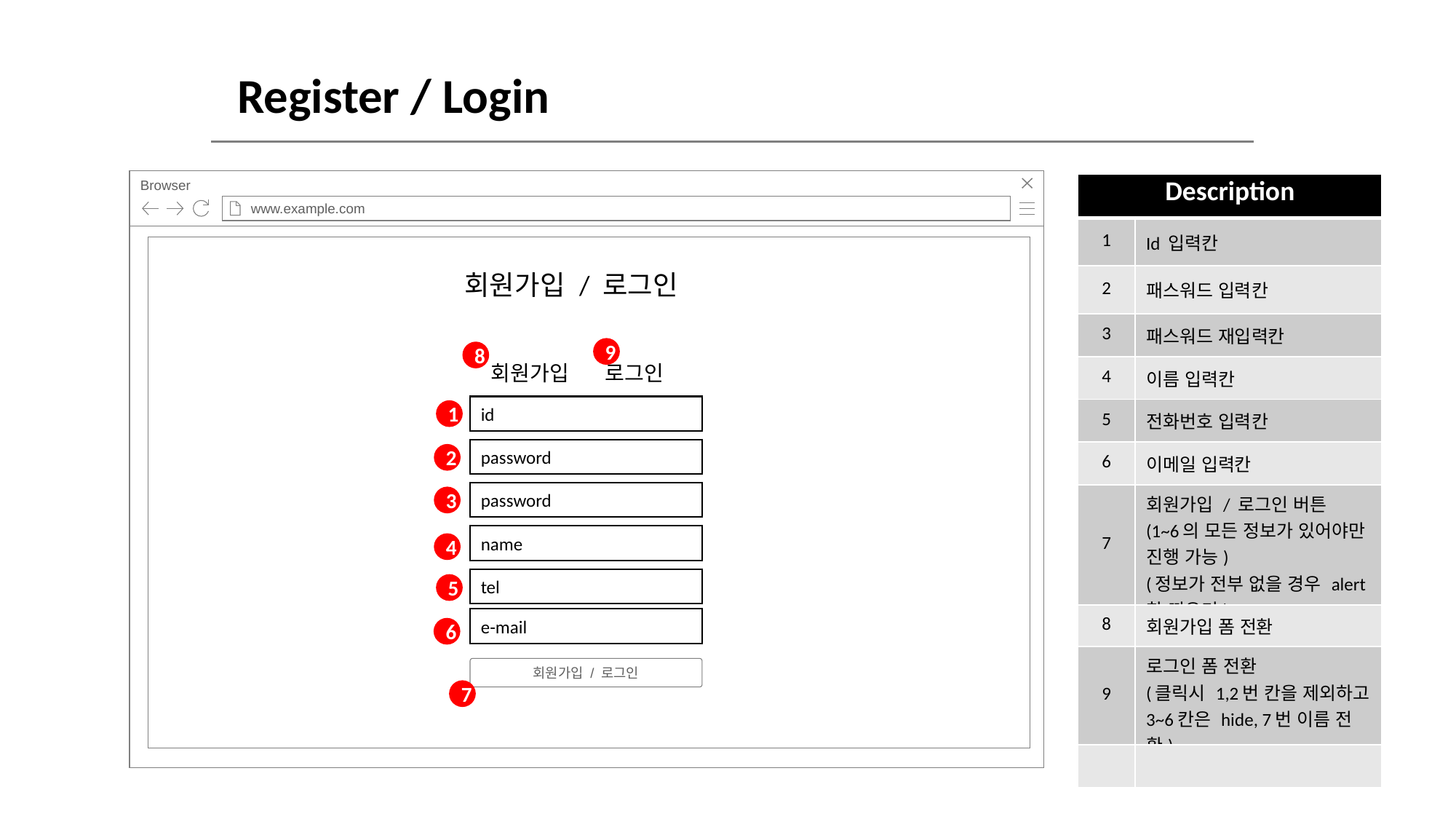

Register / Login
Browser

www.example.com

| Description |  |
| --- | --- |
| 1 | Id 입력칸 |
| 2 | 패스워드 입력칸 |
| 3 | 패스워드 재입력칸 |
| 4 | 이름 입력칸 |
| 5 | 전화번호 입력칸 |
| 6 | 이메일 입력칸 |
| 7 | 회원가입 / 로그인 버튼 (1~6의 모든 정보가 있어야만 진행 가능) (정보가 전부 없을 경우 alert 창 띄우기) |
| 8 | 회원가입 폼 전환 |
| 9 | 로그인 폼 전환 (클릭시 1,2번 칸을 제외하고 3~6칸은 hide, 7번 이름 전환) |
|  |  |

회원가입 / 로그인
회원가입      로그인
9
8
id
1
password
2
password
3
name
4
tel
5
e-mail
6
회원가입 / 로그인
7